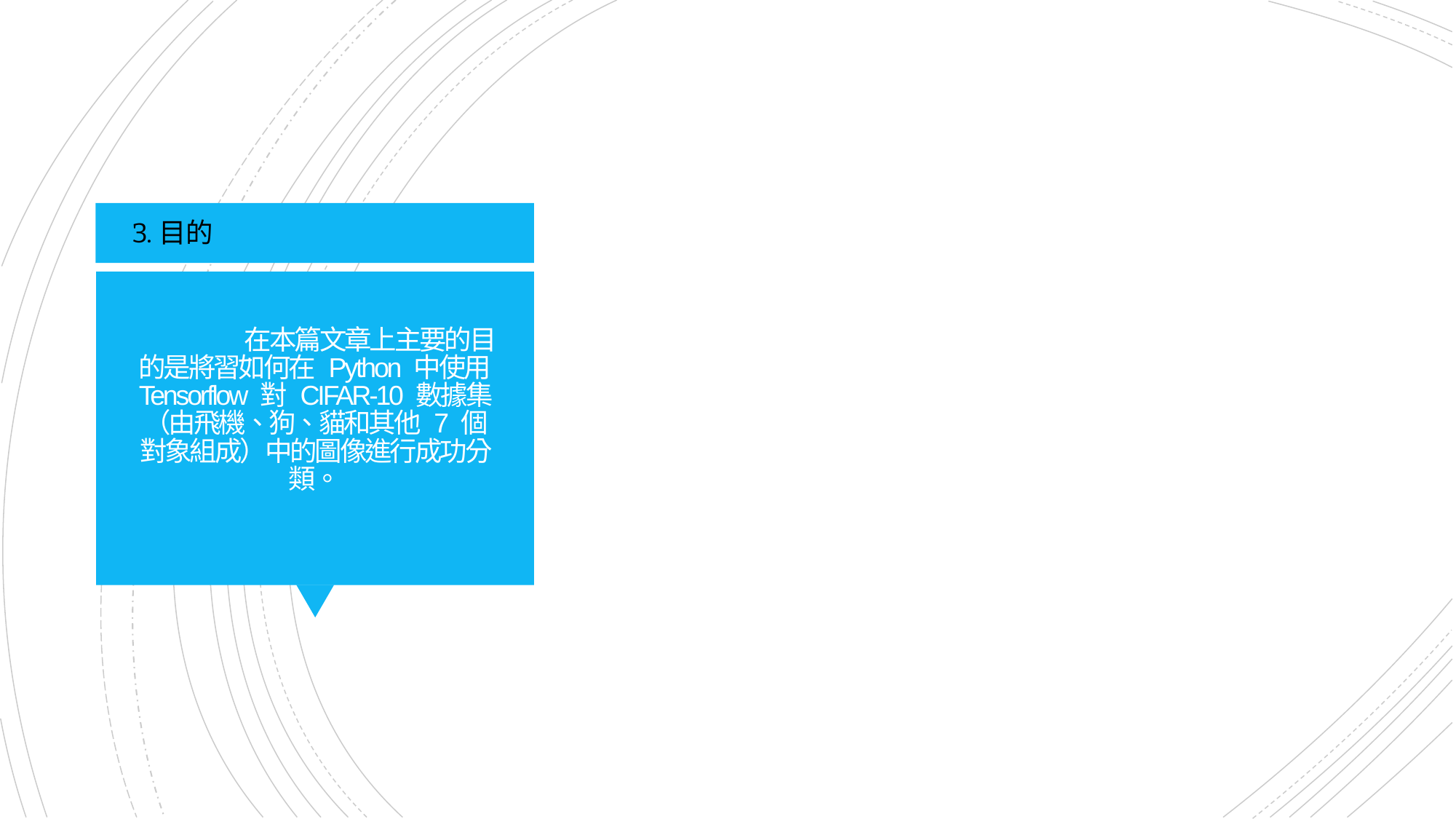

3.目的
# 在本篇文章上主要的目的是將習如何在 Python 中使用 Tensorflow 對 CIFAR-10 數據集（由飛機、狗、貓和其他 7 個對象組成）中的圖像進行成功分類。